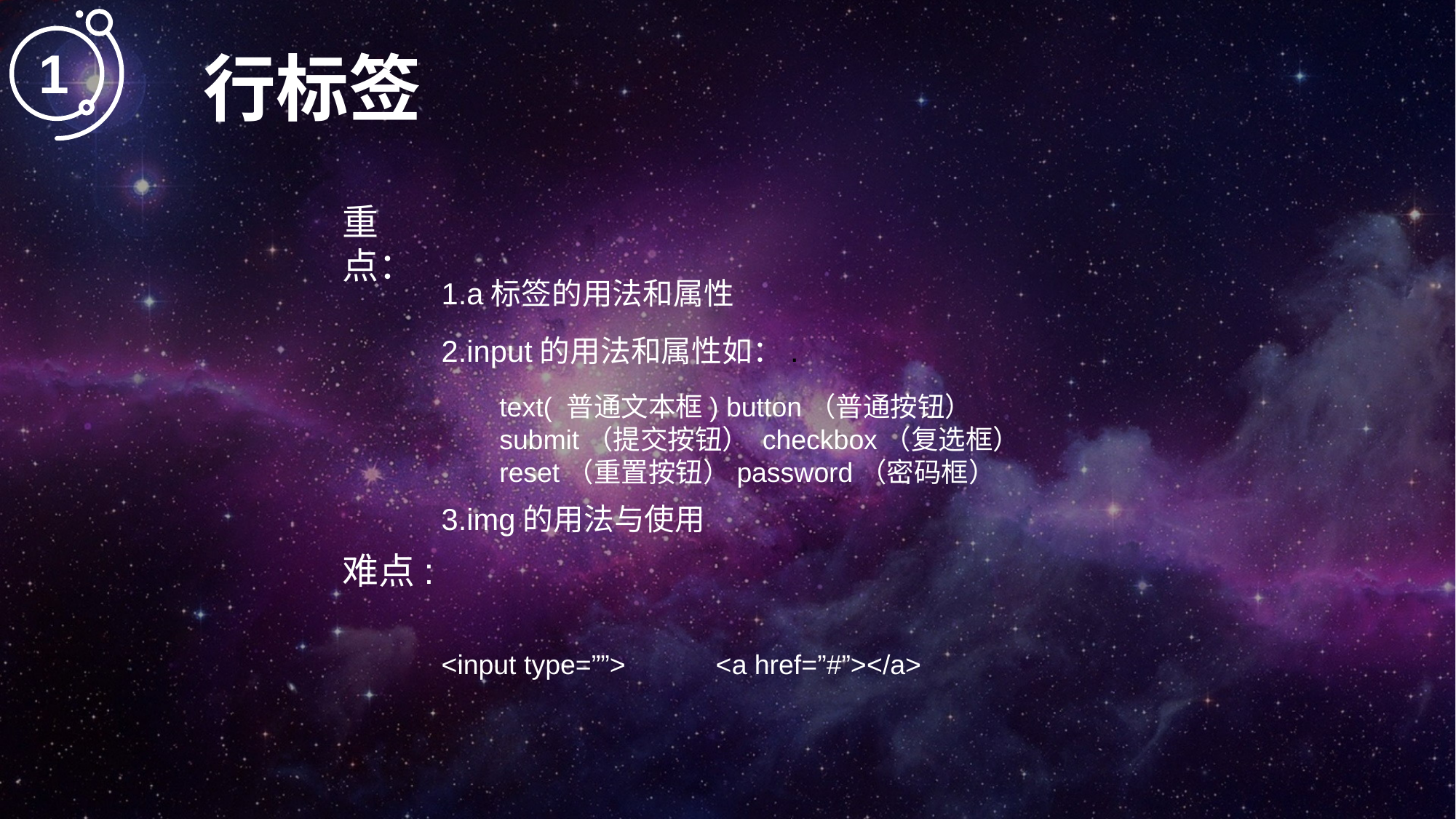

1

行标签
重点：
1.a标签的用法和属性
2.input的用法和属性如：.
text( 普通文本框) button（普通按钮） submit（提交按钮） checkbox（复选框） reset（重置按钮）password（密码框）
3.img的用法与使用
难点:
<input type=””>
<a href=”#”></a>